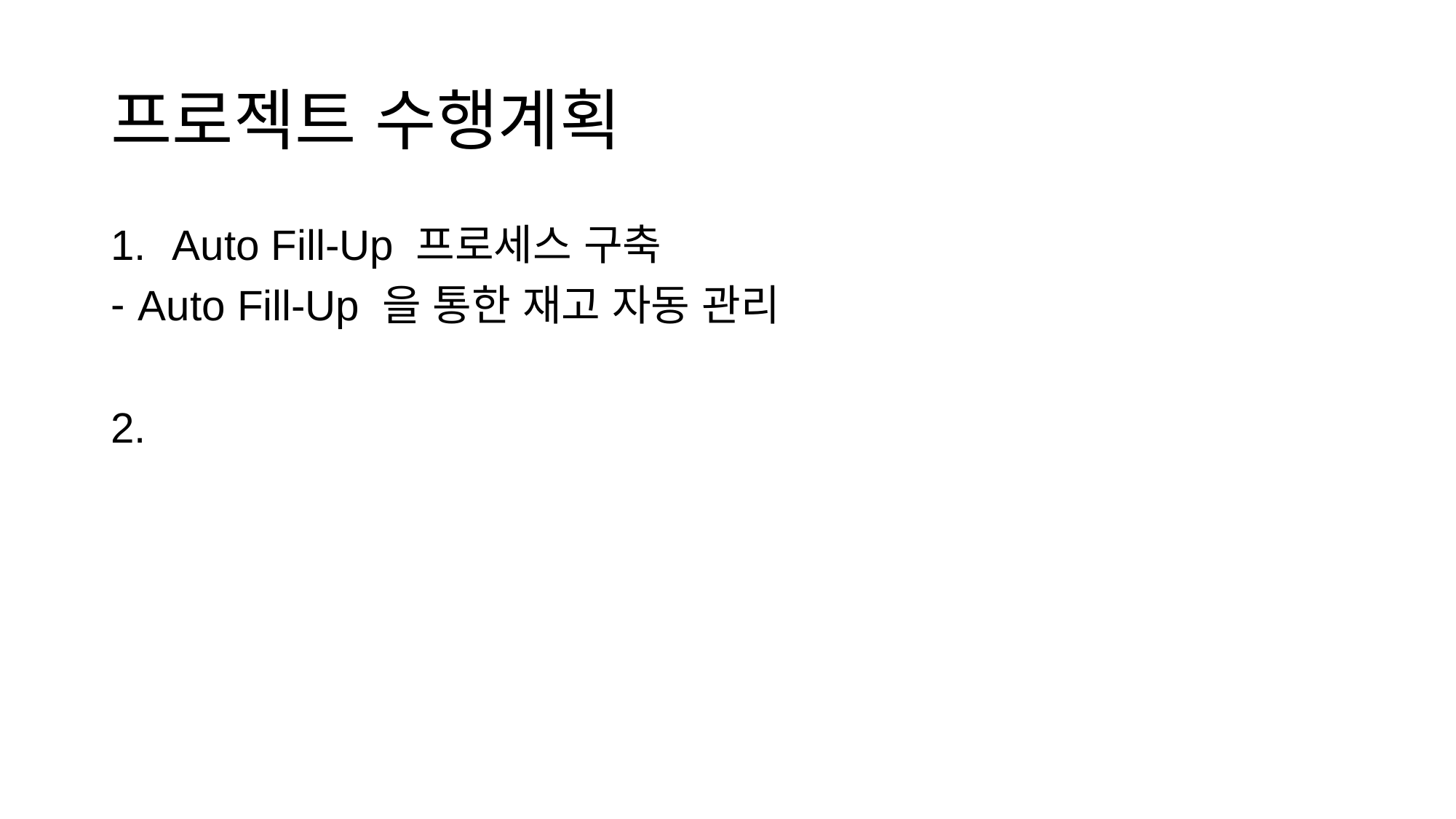

# 프로젝트 수행계획
Auto Fill-Up 프로세스 구축
Auto Fill-Up 을 통한 재고 자동 관리

2.